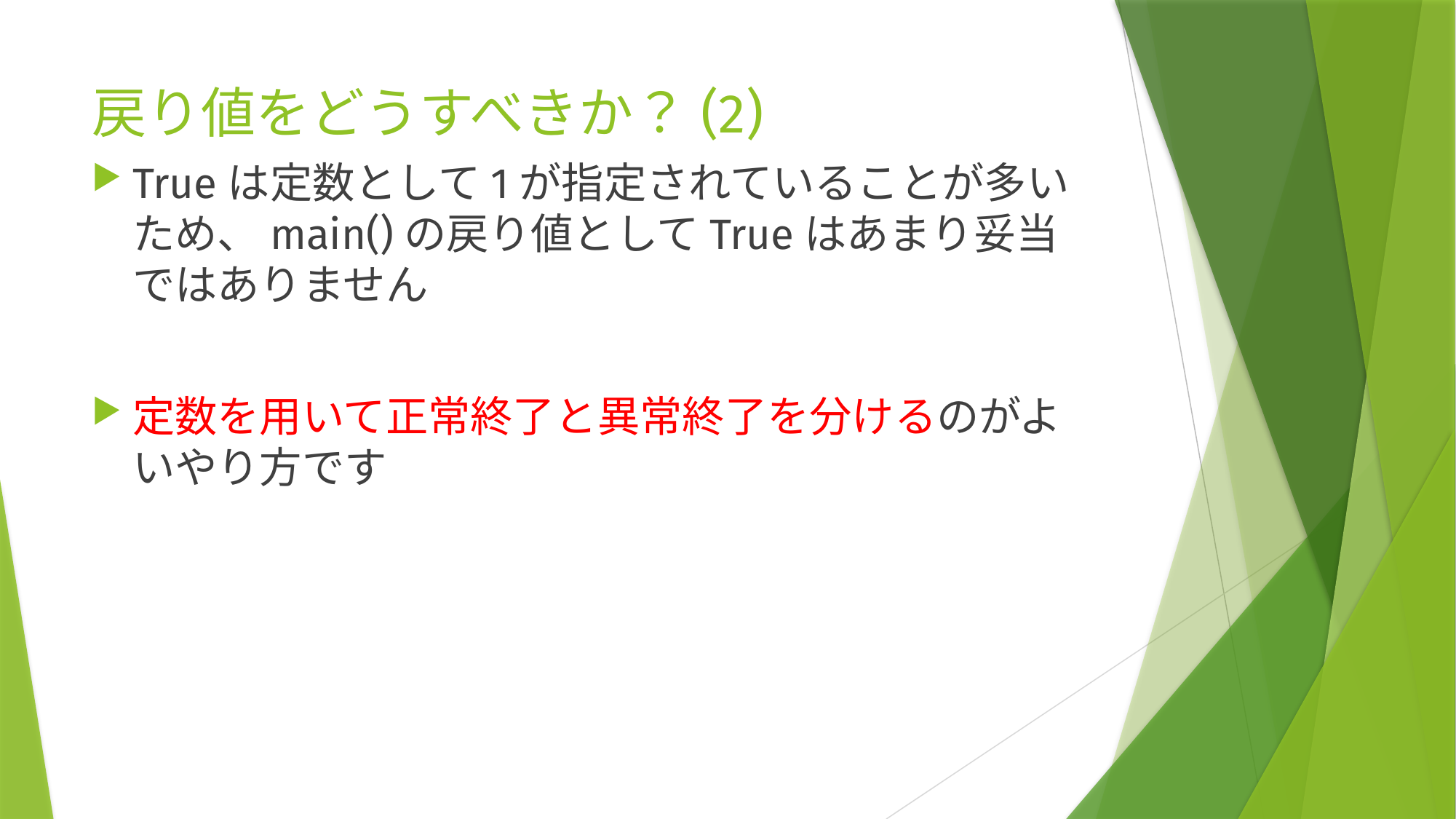

# 戻り値をどうすべきか？(2)
Trueは定数として1が指定されていることが多いため、main()の戻り値としてTrueはあまり妥当ではありません

定数を用いて正常終了と異常終了を分けるのがよいやり方です